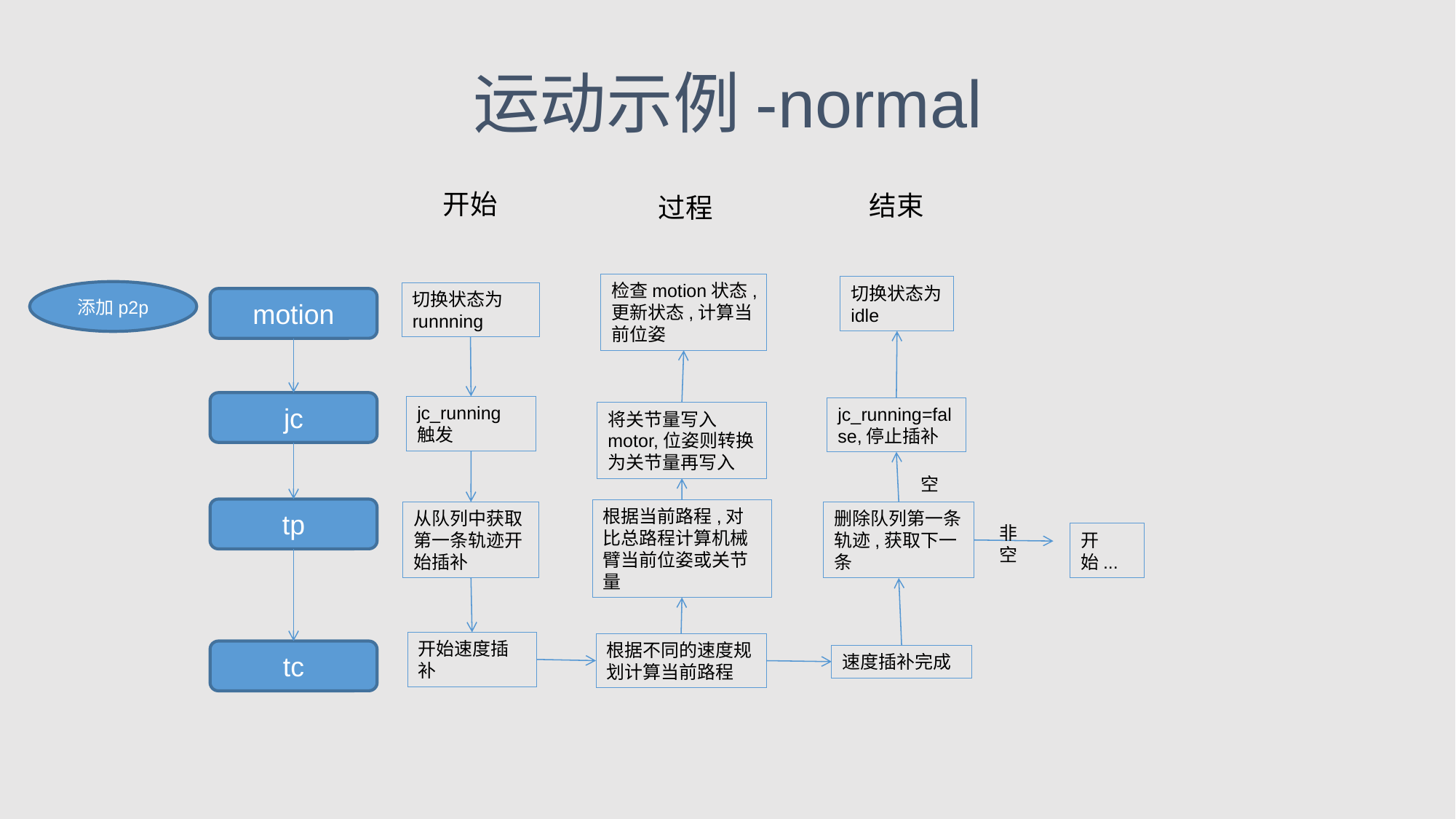

# 运动示例-normal
开始
结束
过程
检查motion状态,更新状态,计算当前位姿
切换状态为idle
添加p2p
切换状态为runnning
motion
jc
jc_running 触发
jc_running=false,停止插补
将关节量写入motor,位姿则转换为关节量再写入
空
tp
根据当前路程,对比总路程计算机械臂当前位姿或关节量
从队列中获取第一条轨迹开始插补
删除队列第一条轨迹,获取下一条
非空
开始...
开始速度插补
根据不同的速度规划计算当前路程
tc
速度插补完成